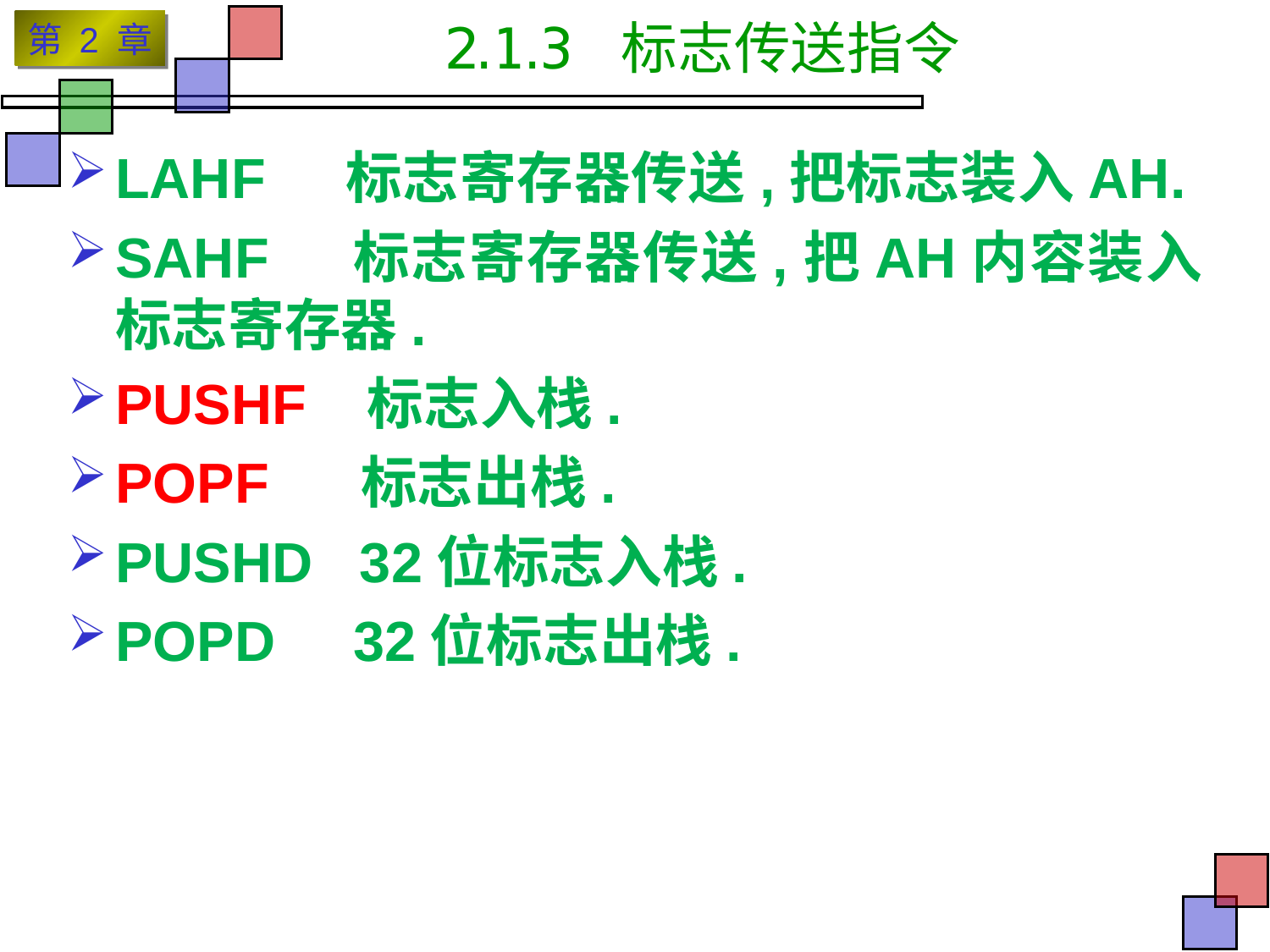

# 2.1.3  标志传送指令
LAHF    标志寄存器传送,把标志装入AH.
SAHF    标志寄存器传送,把AH内容装入标志寄存器.
PUSHF   标志入栈.
POPF     标志出栈.
PUSHD   32位标志入栈.
POPD     32位标志出栈.